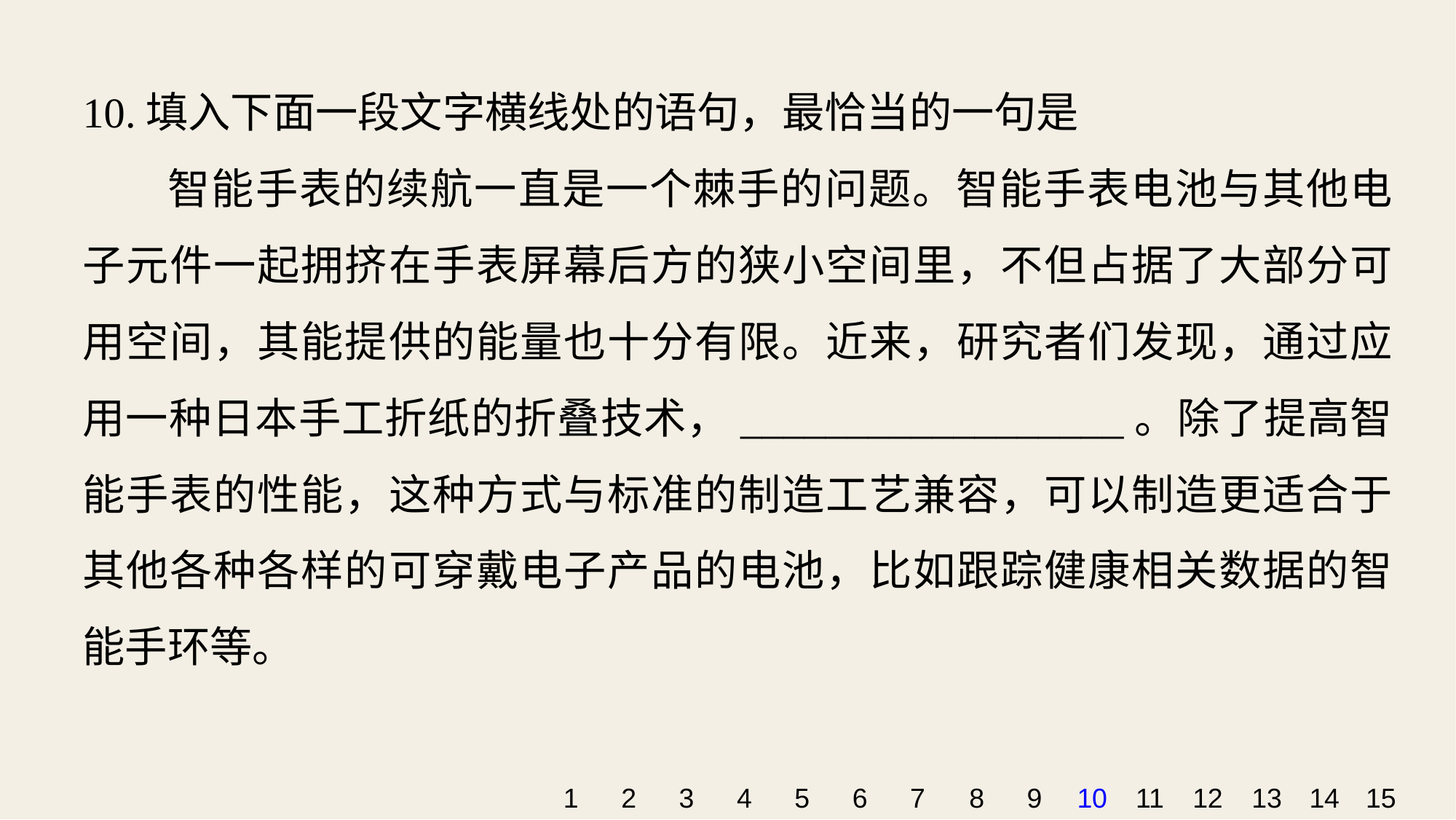

10.填入下面一段文字横线处的语句，最恰当的一句是
智能手表的续航一直是一个棘手的问题。智能手表电池与其他电子元件一起拥挤在手表屏幕后方的狭小空间里，不但占据了大部分可用空间，其能提供的能量也十分有限。近来，研究者们发现，通过应用一种日本手工折纸的折叠技术，__________________。除了提高智能手表的性能，这种方式与标准的制造工艺兼容，可以制造更适合于其他各种各样的可穿戴电子产品的电池，比如跟踪健康相关数据的智能手环等。
1
2
3
4
5
6
7
8
9
10
11
12
13
14
15